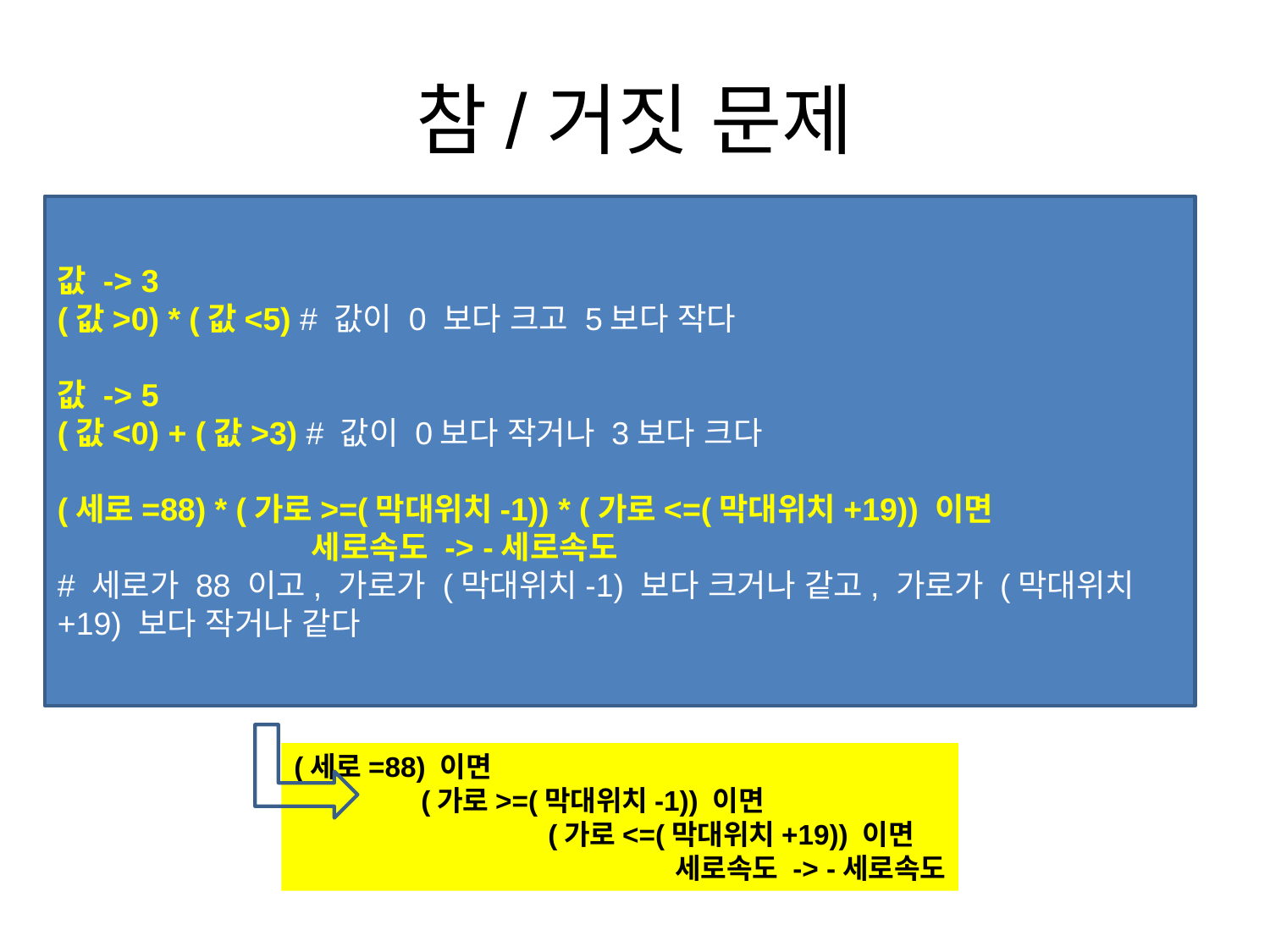

# 참/거짓 문제
값 -> 3
(값>0) * (값<5) # 값이 0 보다 크고 5보다 작다

값 -> 5
(값<0) + (값>3) # 값이 0보다 작거나 3보다 크다

(세로=88) * (가로>=(막대위치-1)) * (가로<=(막대위치+19)) 이면
		세로속도 -> -세로속도
# 세로가 88 이고, 가로가 (막대위치-1) 보다 크거나 같고, 가로가 (막대위치+19) 보다 작거나 같다

(세로=88) 이면
	(가로>=(막대위치-1)) 이면
		(가로<=(막대위치+19)) 이면
			세로속도 -> -세로속도